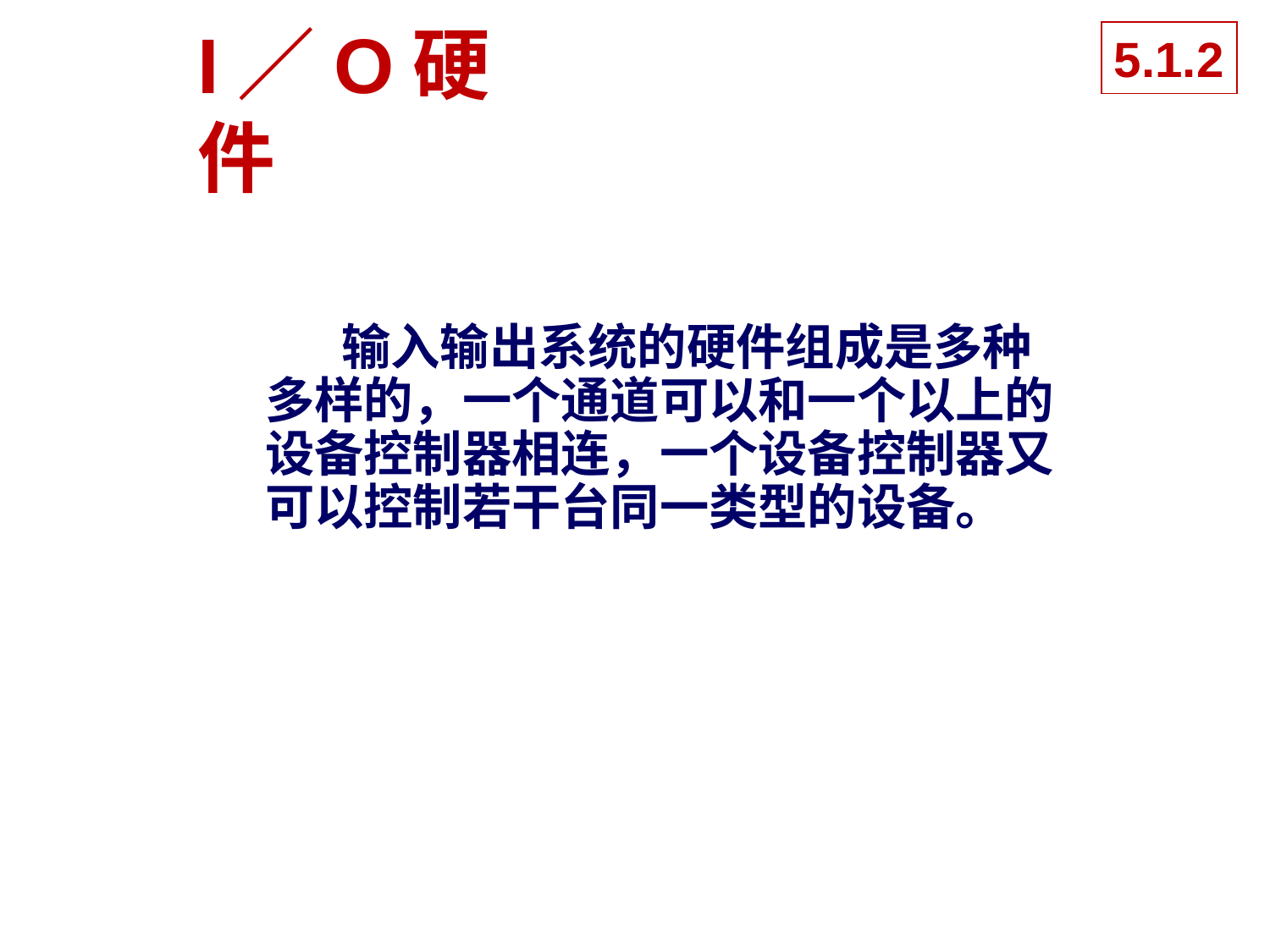

5.1.2
# I／O硬件
          输入输出系统的硬件组成是多种多样的，一个通道可以和一个以上的设备控制器相连，一个设备控制器又可以控制若干台同一类型的设备。